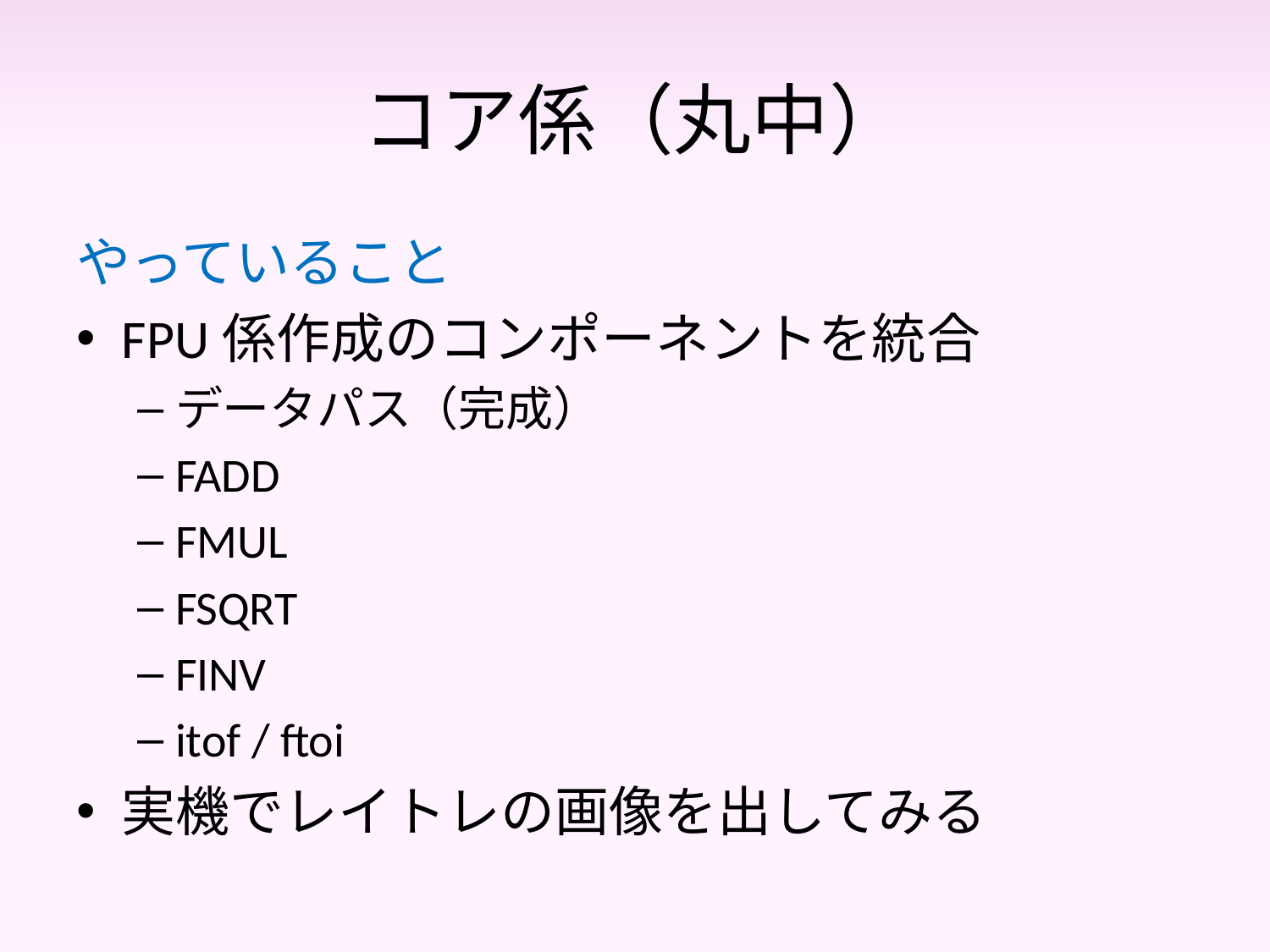

# コア係（丸中）
やっていること
FPU係作成のコンポーネントを統合
データパス（完成）
FADD
FMUL
FSQRT
FINV
itof / ftoi
実機でレイトレの画像を出してみる